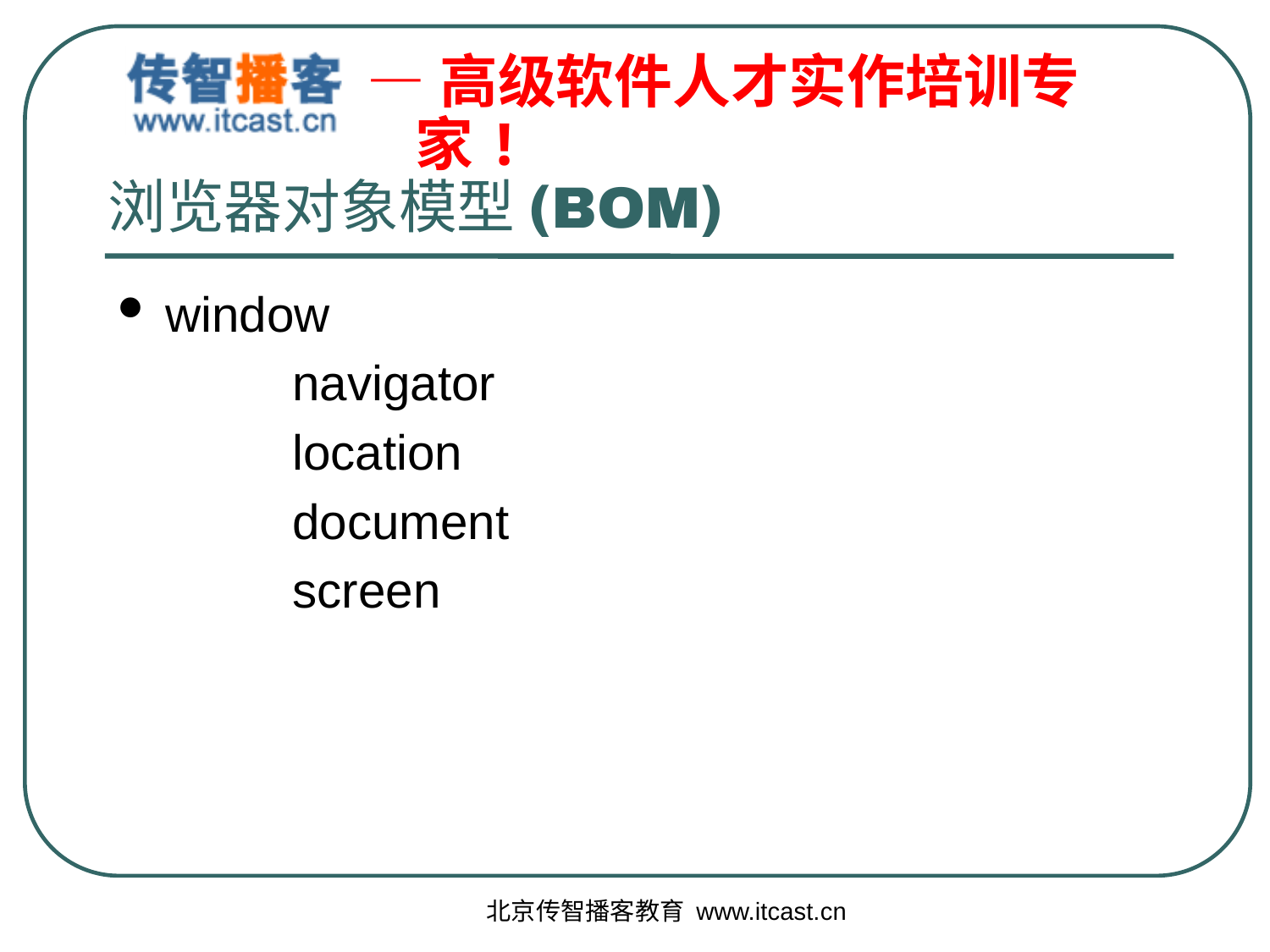

# 浏览器对象模型(BOM)
window
		navigator
		location
		document
		screen
北京传智播客教育 www.itcast.cn